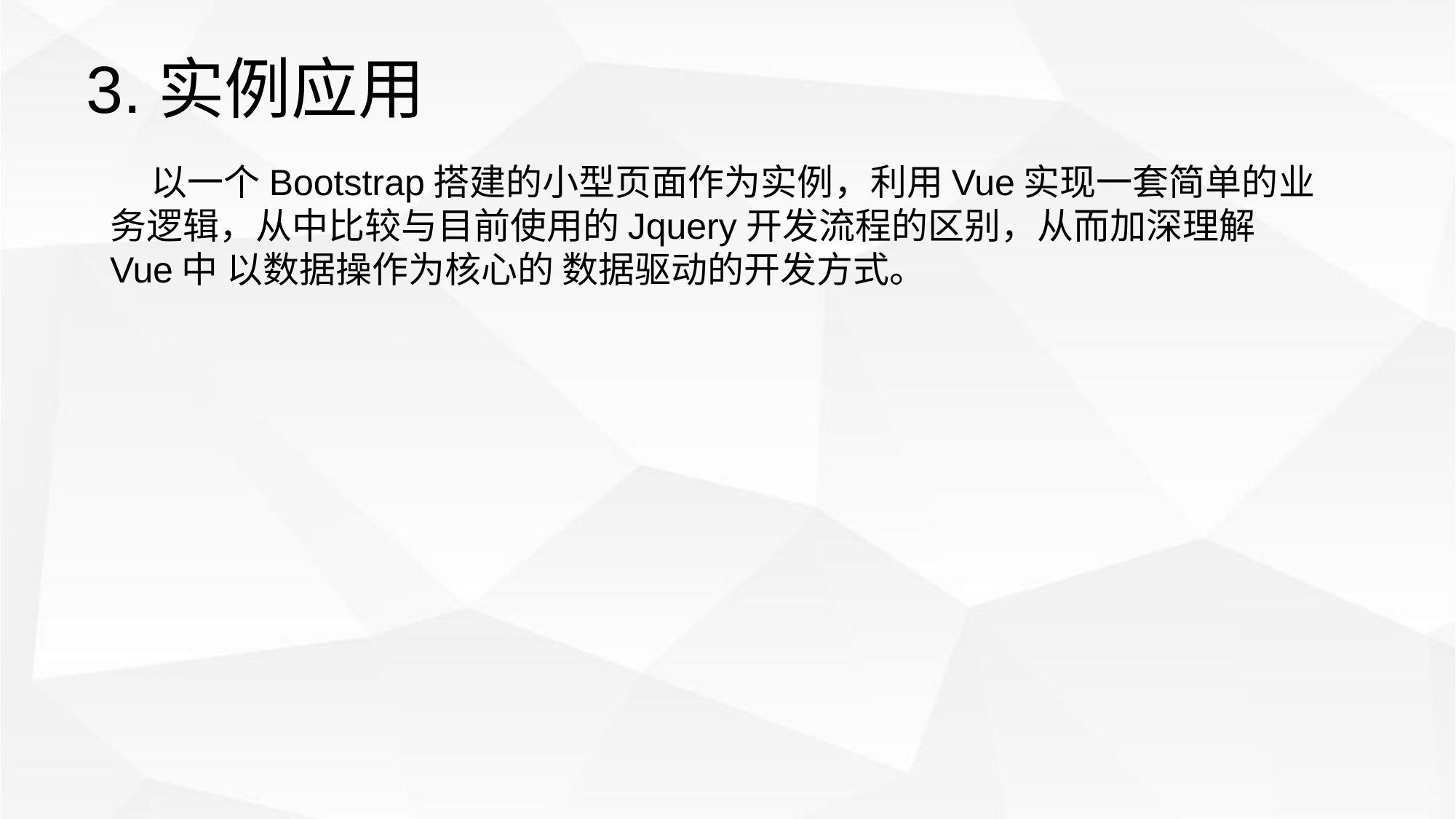

3.实例应用
    以一个Bootstrap搭建的小型页面作为实例，利用Vue实现一套简单的业务逻辑，从中比较与目前使用的Jquery开发流程的区别，从而加深理解Vue中 以数据操作为核心的 数据驱动的开发方式。